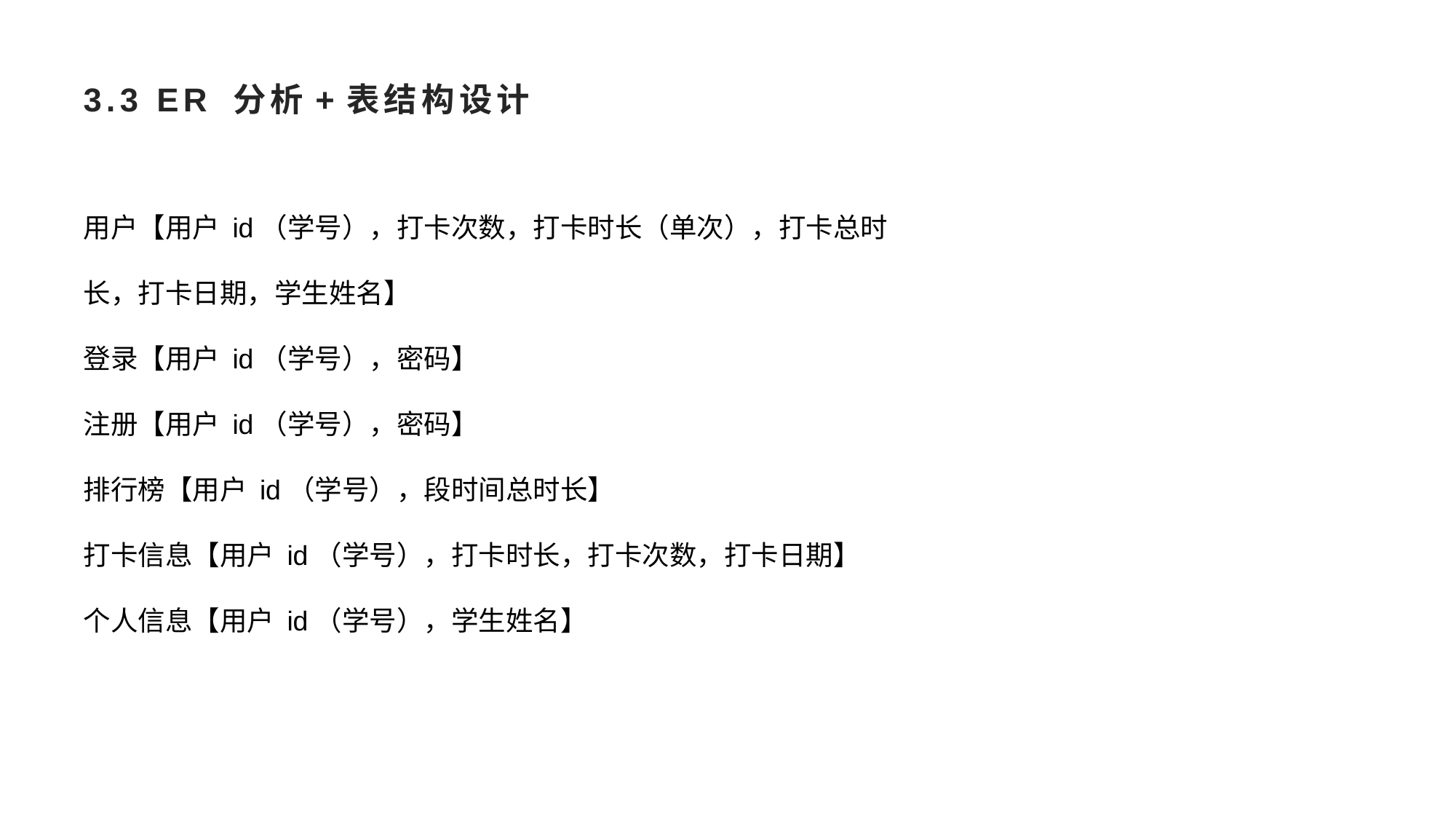

# 3.3 ER 分析+表结构设计
用户【用户 id（学号），打卡次数，打卡时长（单次），打卡总时
长，打卡日期，学生姓名】
登录【用户 id（学号），密码】
注册【用户 id（学号），密码】
排行榜【用户 id（学号），段时间总时长】
打卡信息【用户 id（学号），打卡时长，打卡次数，打卡日期】
个人信息【用户 id（学号），学生姓名】